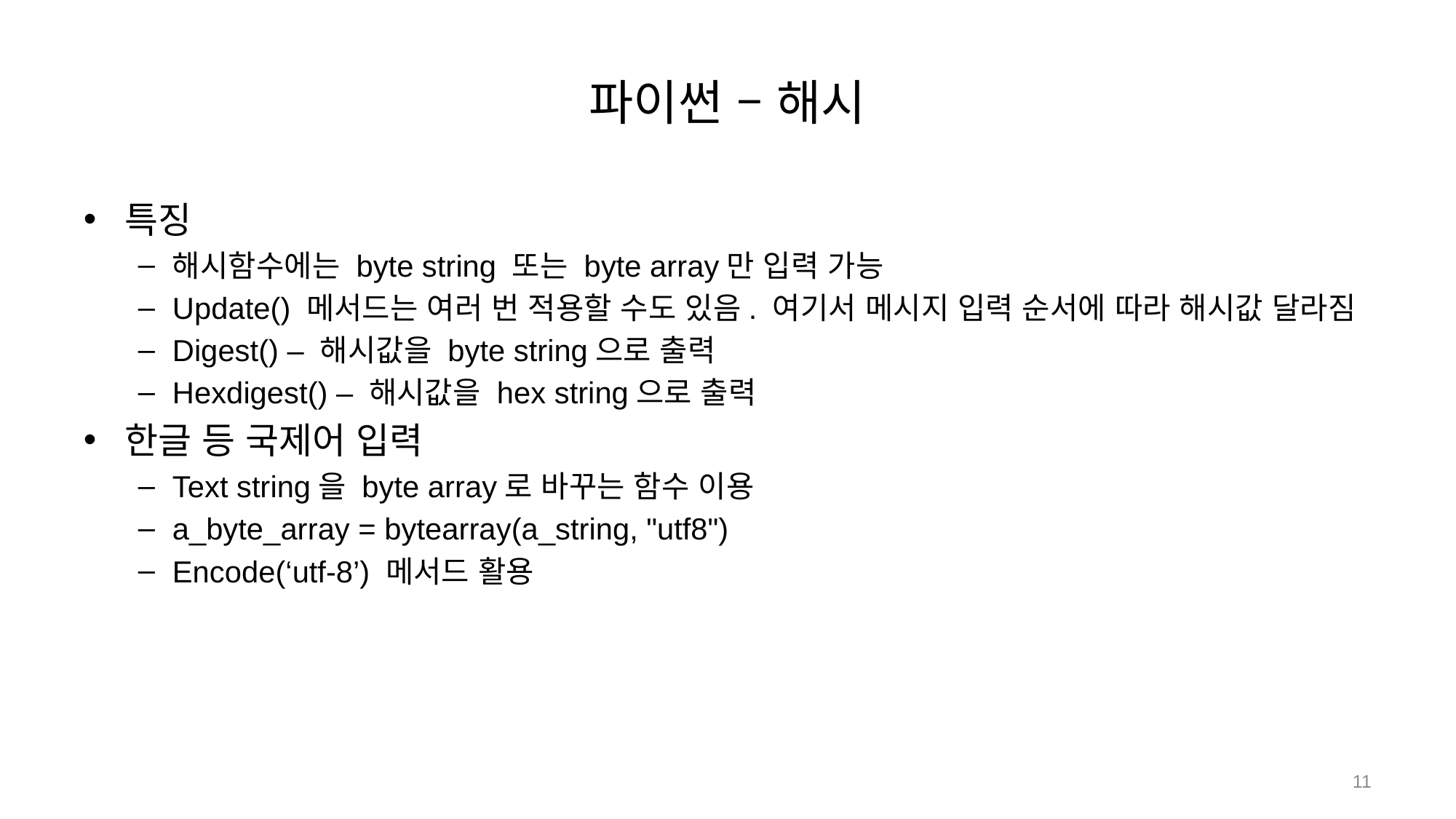

# 파이썬 – 해시
특징
해시함수에는 byte string 또는 byte array만 입력 가능
Update() 메서드는 여러 번 적용할 수도 있음. 여기서 메시지 입력 순서에 따라 해시값 달라짐
Digest() – 해시값을 byte string으로 출력
Hexdigest() – 해시값을 hex string으로 출력
한글 등 국제어 입력
Text string을 byte array로 바꾸는 함수 이용
a_byte_array = bytearray(a_string, "utf8")
Encode(‘utf-8’) 메서드 활용
11